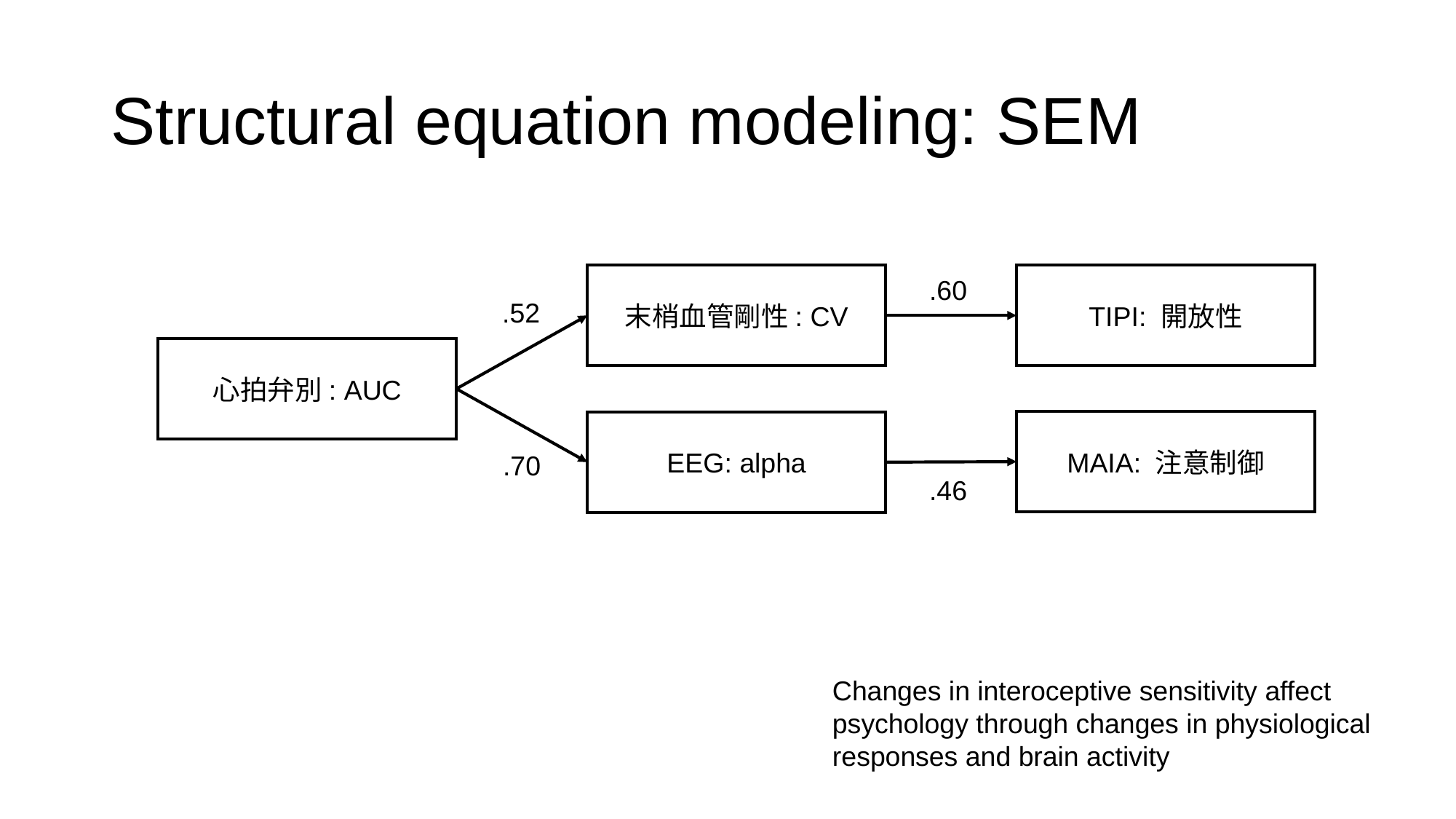

# Structural equation modeling: SEM
末梢血管剛性: CV
TIPI: 開放性
.60
.52
心拍弁別: AUC
MAIA: 注意制御
EEG: alpha
.70
.46
Changes in interoceptive sensitivity affect psychology through changes in physiological responses and brain activity